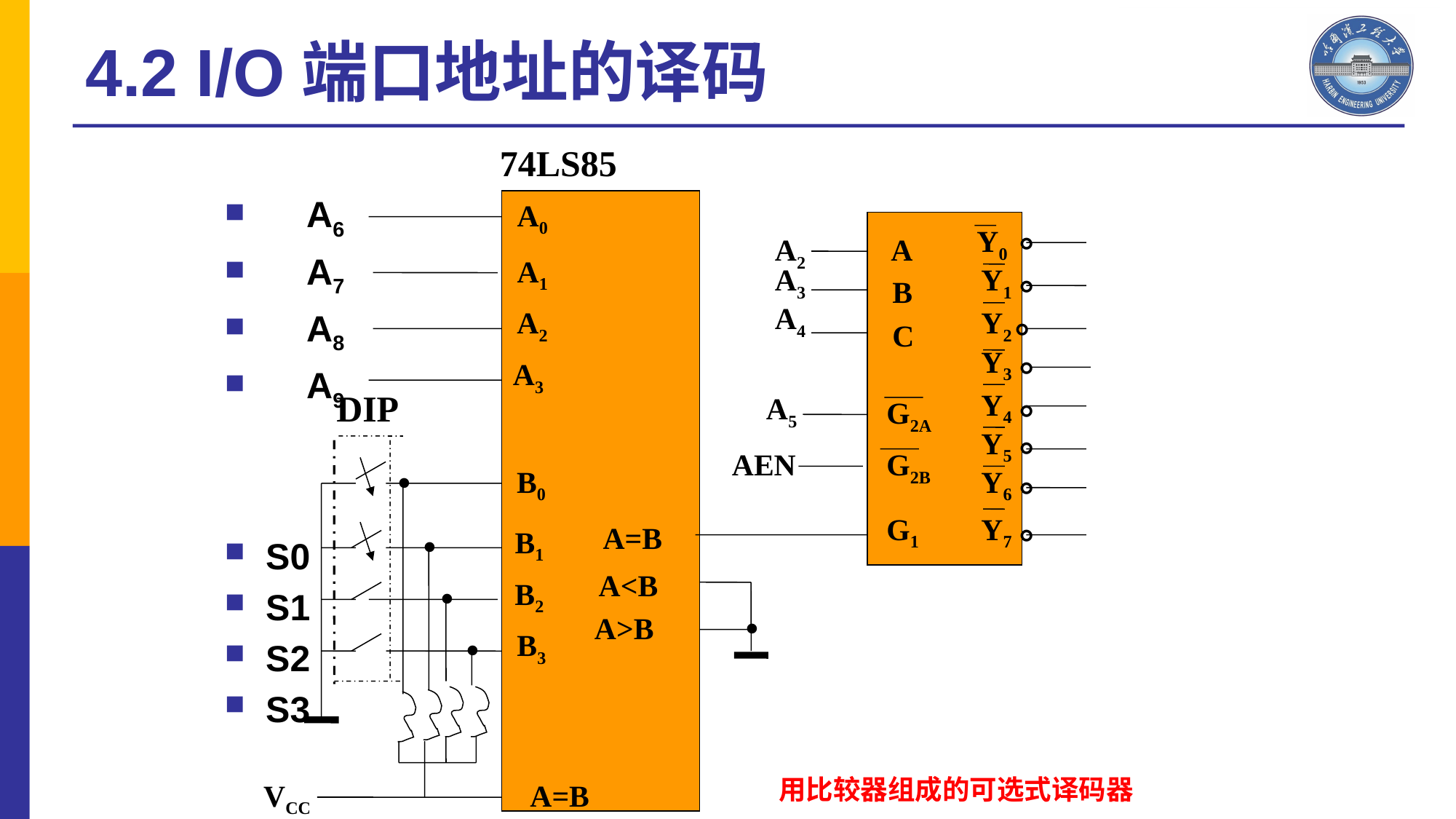

4.2 I/O端口地址的译码

    A6
    A7
    A8
    A9

S0
S1
S2
S3
74LS85

A0
。

Y0
A2
A

A1
。

A3
Y1

B

。
A4
Y2
A2

C

。

Y3
A3

。
Y4
DIP

A5

G2A

。

Y5
.

AEN
G2B

。

B0
Y6

.

。
Y7
G1

A=B
B1

.

A<B
.
B2

.

A>B
B3

 用比较器组成的可选式译码器
VCC
A=B